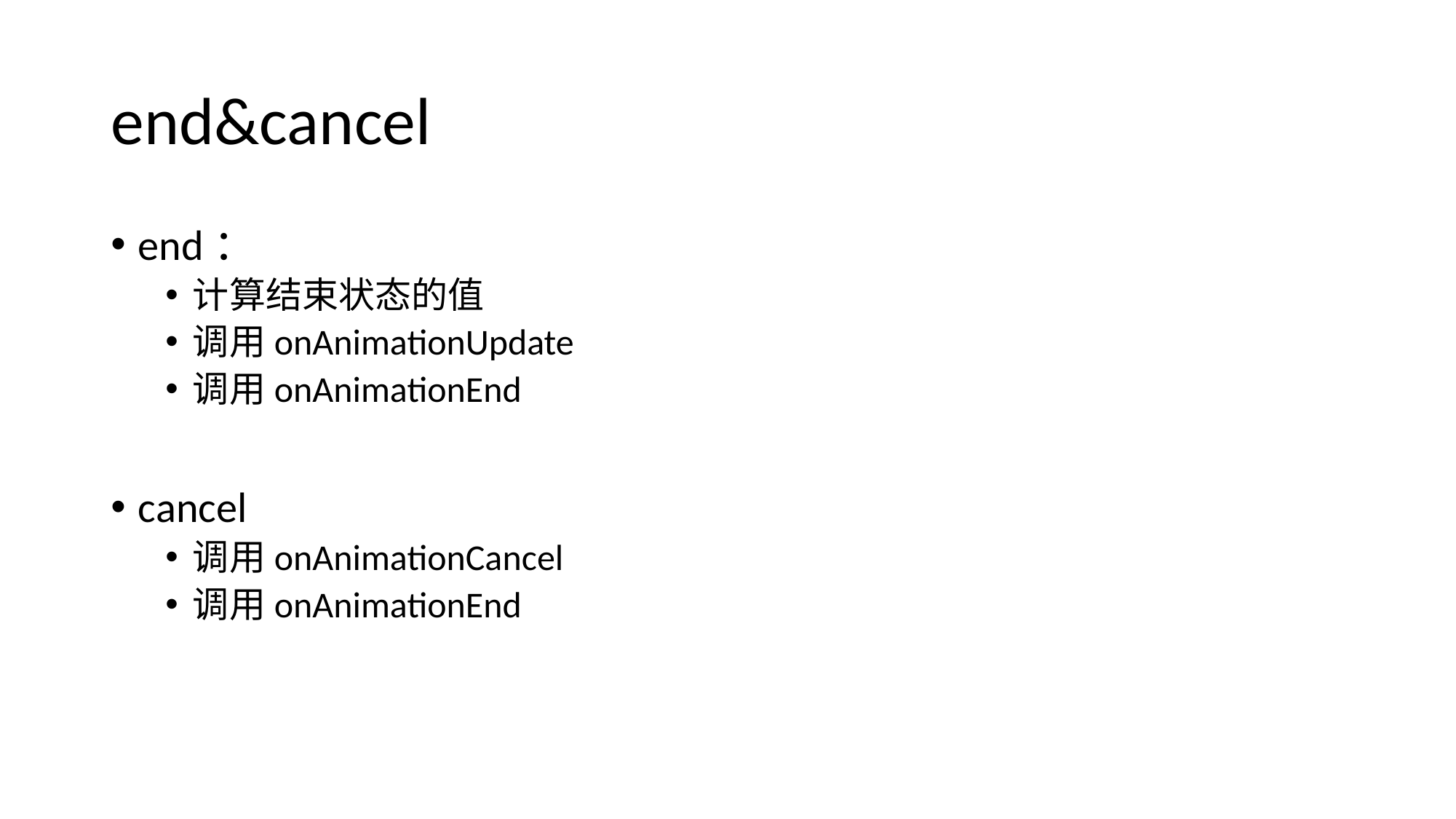

# end&cancel
end：
计算结束状态的值
调用onAnimationUpdate
调用onAnimationEnd

cancel
调用onAnimationCancel
调用onAnimationEnd